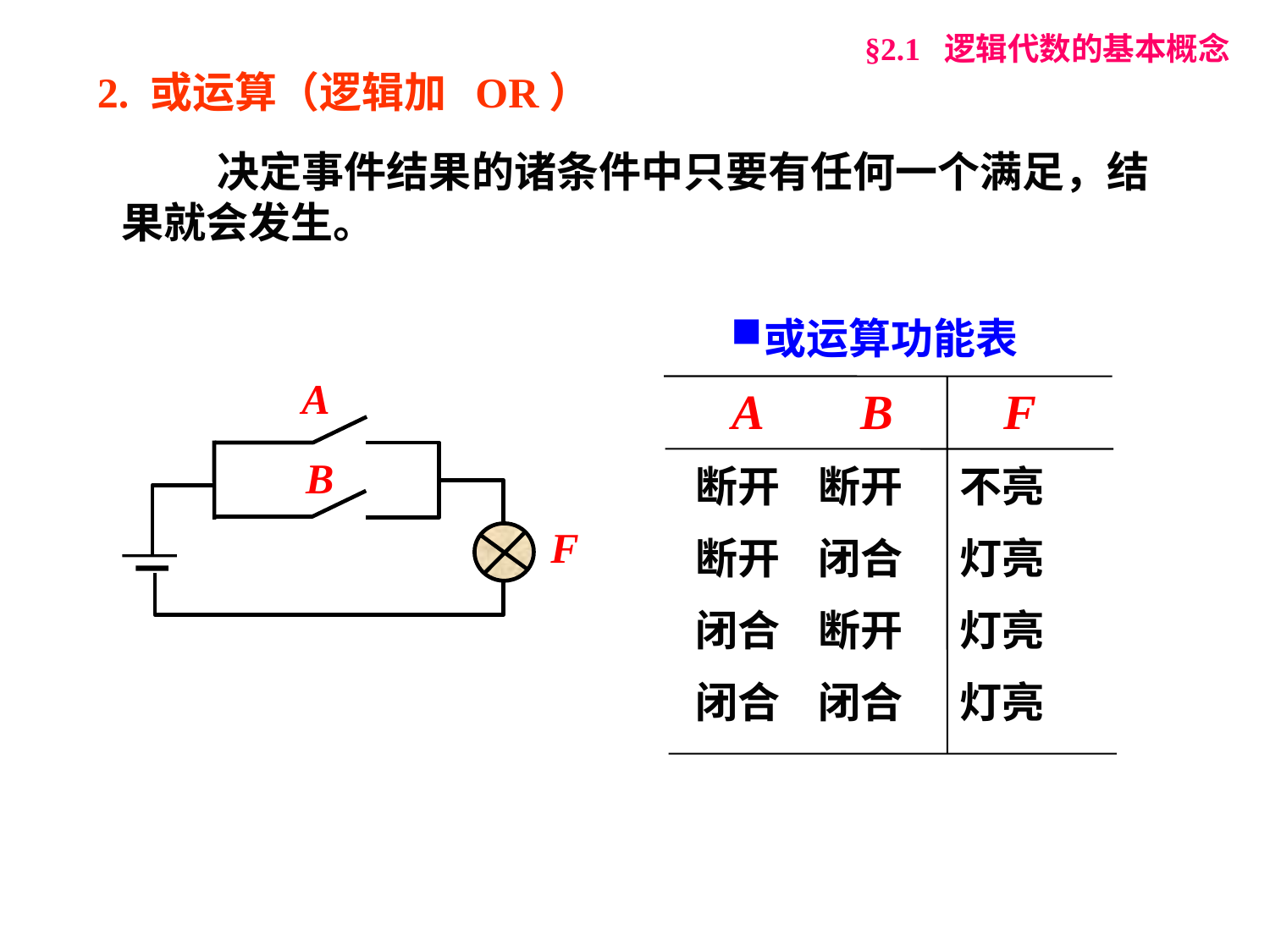

§2.1  逻辑代数的基本概念
2. 或运算（逻辑加  OR）
         决定事件结果的诸条件中只要有任何一个满足，结果就会发生。
或运算功能表
   A        B         F
断开    断开      不亮
断开    闭合      灯亮
闭合    断开      灯亮
闭合    闭合      灯亮

A

B

F